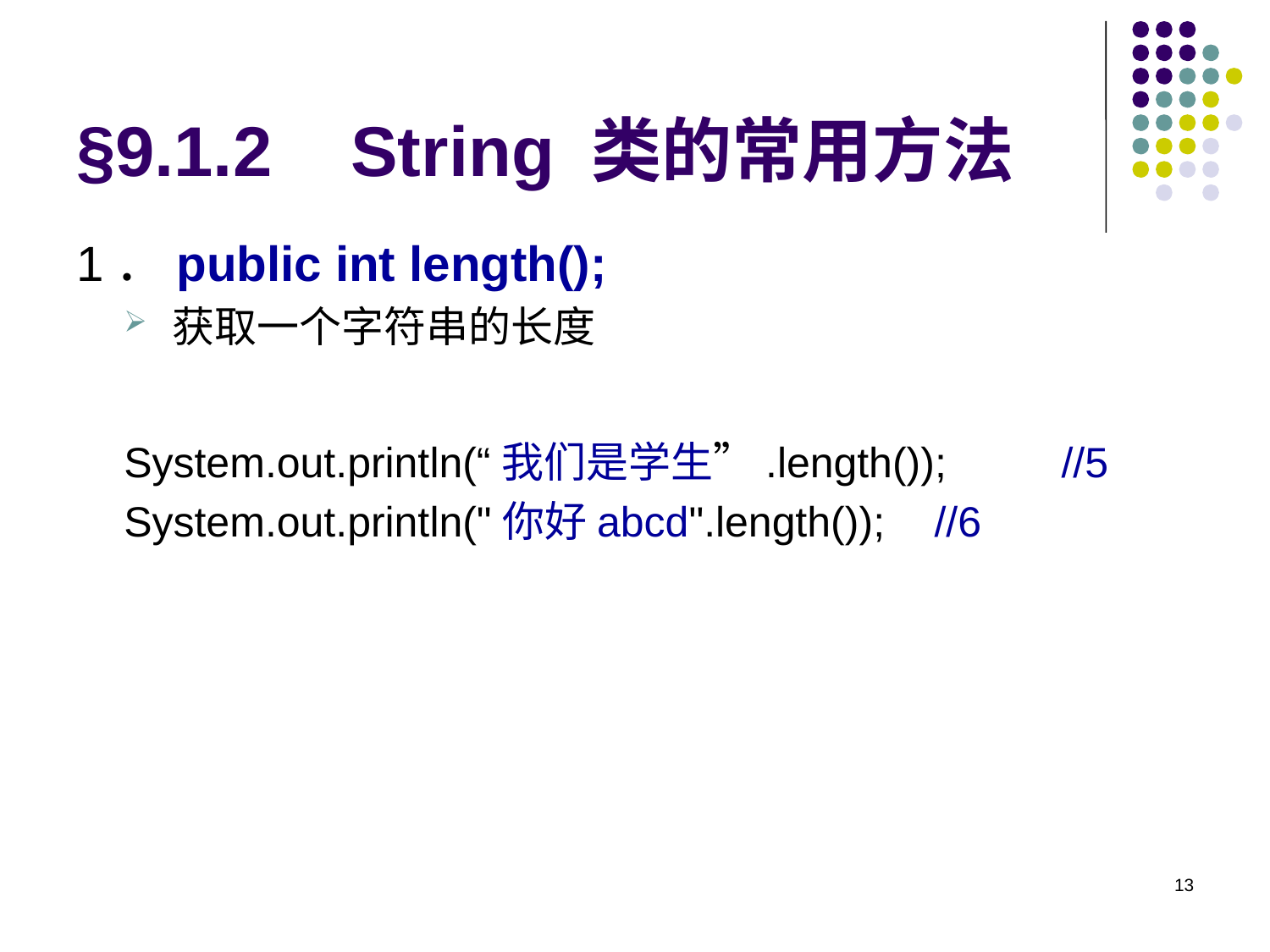

# §9.1.2    String 类的常用方法
1．public int length();
获取一个字符串的长度

System.out.println(“我们是学生”.length());	//5
System.out.println("你好abcd".length()); 	//6

13